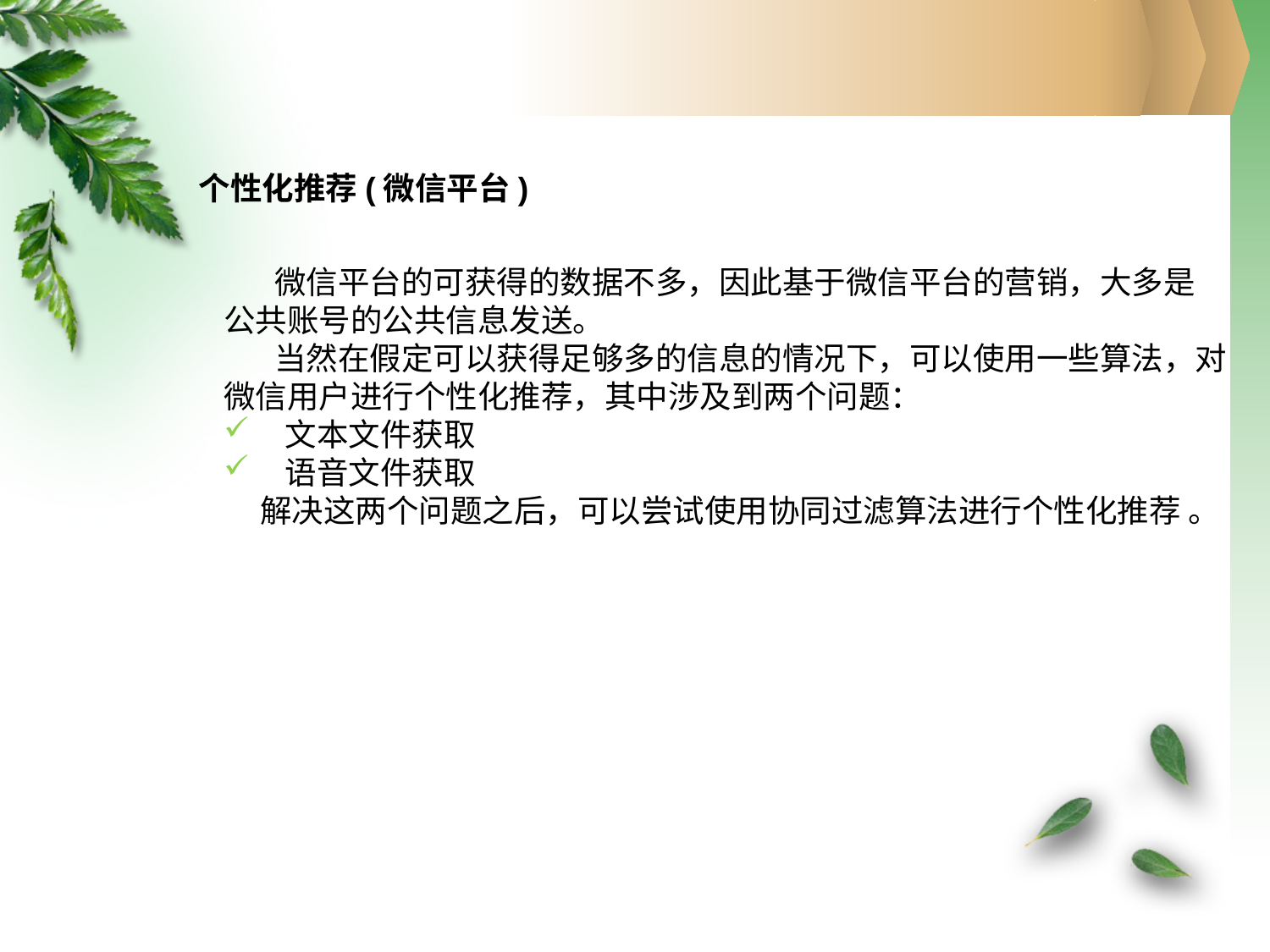

个性化推荐(微信平台)
      微信平台的可获得的数据不多，因此基于微信平台的营销，大多是
公共账号的公共信息发送。
      当然在假定可以获得足够多的信息的情况下，可以使用一些算法，对
微信用户进行个性化推荐，其中涉及到两个问题：
  文本文件获取
  语音文件获取
    解决这两个问题之后，可以尝试使用协同过滤算法进行个性化推荐 。